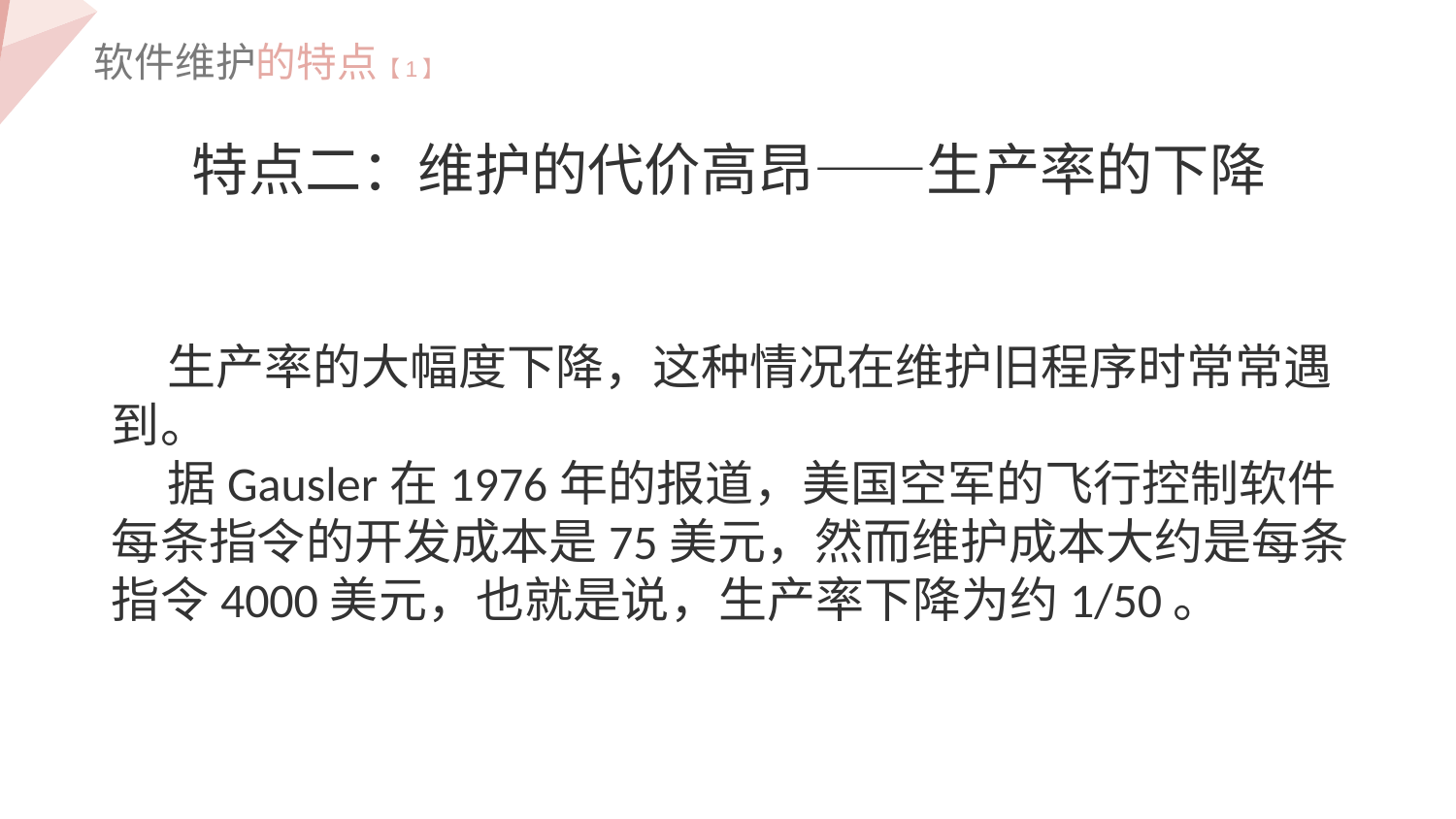

软件维护的特点【1】
特点二：维护的代价高昂——生产率的下降
    生产率的大幅度下降，这种情况在维护旧程序时常常遇到。
    据Gausler在1976年的报道，美国空军的飞行控制软件每条指令的开发成本是75美元，然而维护成本大约是每条指令4000美元，也就是说，生产率下降为约1/50。